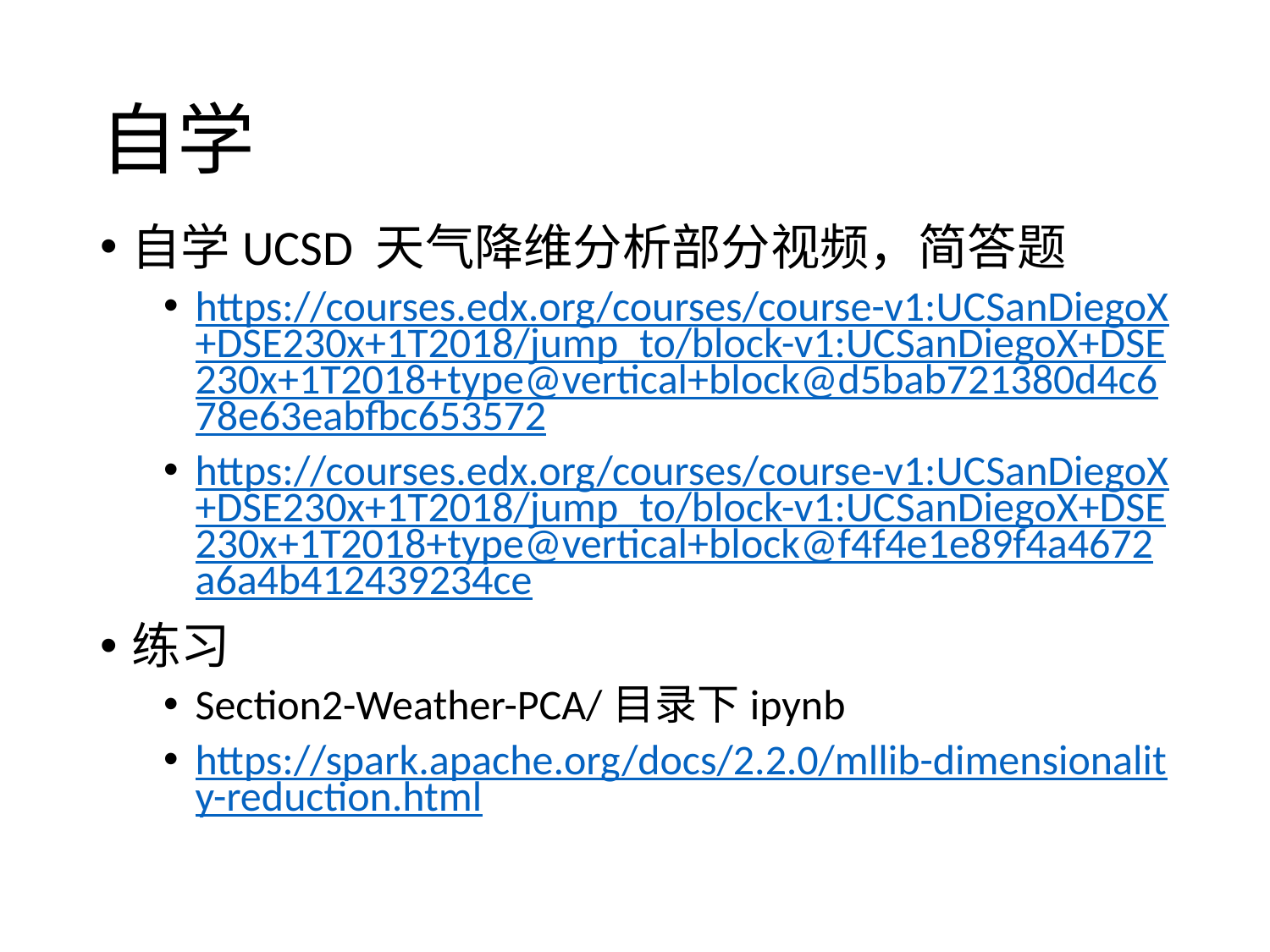

# 自学
自学UCSD 天气降维分析部分视频，简答题
https://courses.edx.org/courses/course-v1:UCSanDiegoX+DSE230x+1T2018/jump_to/block-v1:UCSanDiegoX+DSE230x+1T2018+type@vertical+block@d5bab721380d4c678e63eabfbc653572
https://courses.edx.org/courses/course-v1:UCSanDiegoX+DSE230x+1T2018/jump_to/block-v1:UCSanDiegoX+DSE230x+1T2018+type@vertical+block@f4f4e1e89f4a4672a6a4b412439234ce
练习
Section2-Weather-PCA/目录下ipynb
https://spark.apache.org/docs/2.2.0/mllib-dimensionality-reduction.html